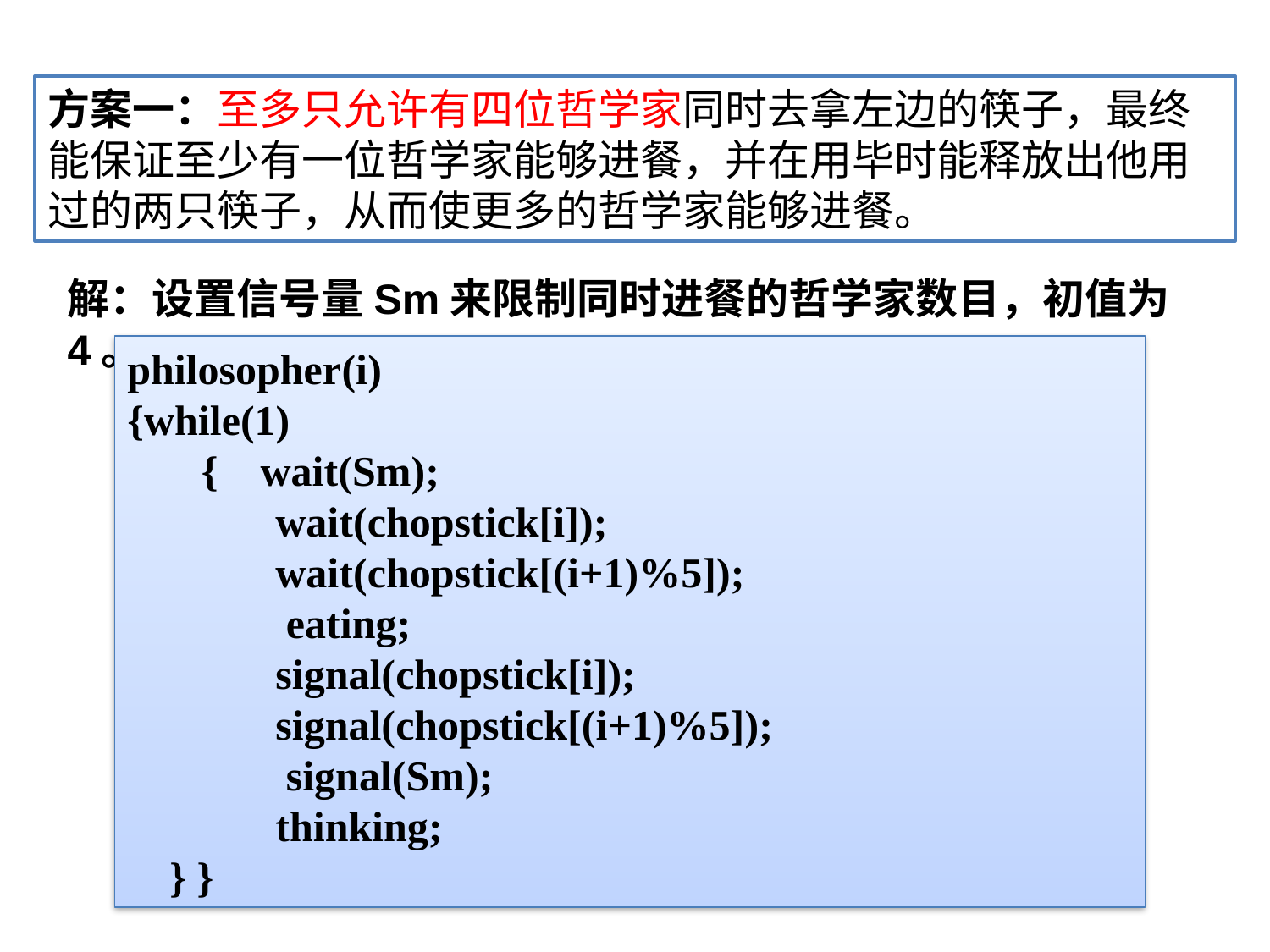

方案一：至多只允许有四位哲学家同时去拿左边的筷子，最终能保证至少有一位哲学家能够进餐，并在用毕时能释放出他用过的两只筷子，从而使更多的哲学家能够进餐。
解：设置信号量Sm来限制同时进餐的哲学家数目，初值为4。
philosopher(i)
{while(1)
       {    wait(Sm);
              wait(chopstick[i]);
    	  wait(chopstick[(i+1)%5]);
               eating;
   	  signal(chopstick[i]);
   	  signal(chopstick[(i+1)%5]);
               signal(Sm);
   	  thinking;
    } }